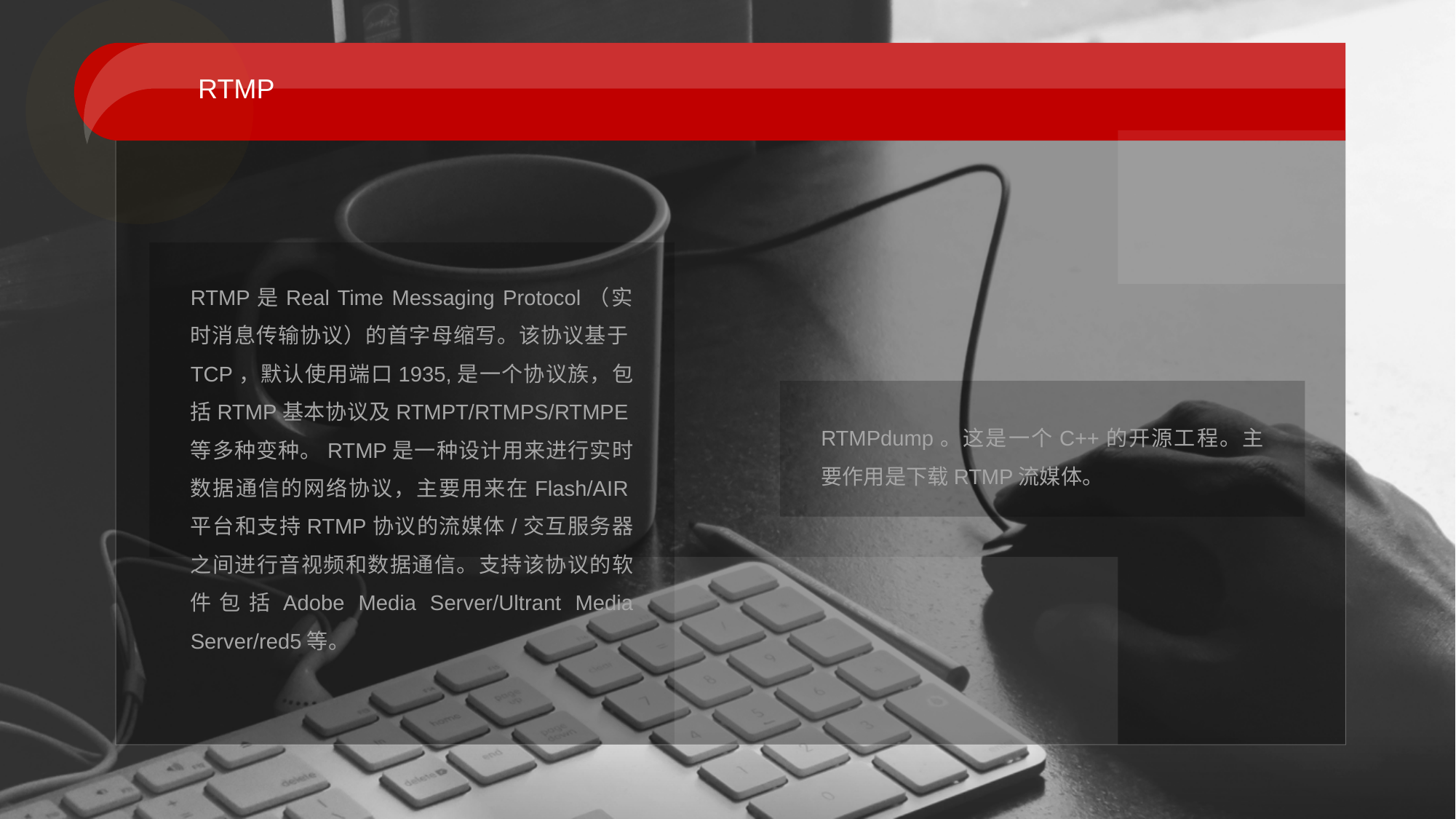

RTMP

RTMP是Real Time Messaging Protocol（实时消息传输协议）的首字母缩写。该协议基于TCP，默认使用端口1935,是一个协议族，包括RTMP基本协议及RTMPT/RTMPS/RTMPE等多种变种。RTMP是一种设计用来进行实时数据通信的网络协议，主要用来在Flash/AIR平台和支持RTMP协议的流媒体/交互服务器之间进行音视频和数据通信。支持该协议的软件包括Adobe Media Server/Ultrant Media Server/red5等。

RTMPdump。这是一个C++的开源工程。主要作用是下载RTMP流媒体。